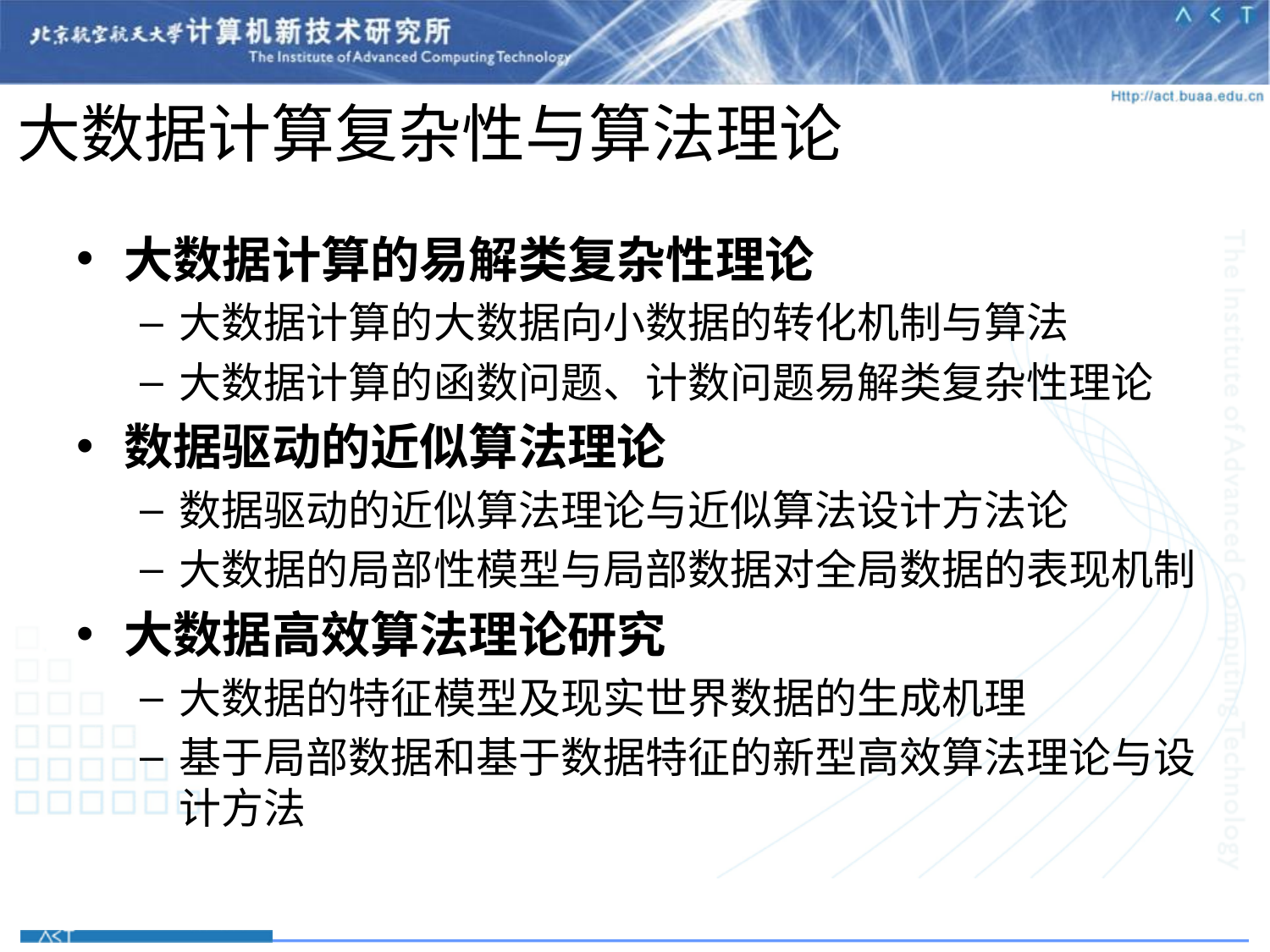

大数据计算复杂性与算法理论
大数据计算的易解类复杂性理论
大数据计算的大数据向小数据的转化机制与算法
大数据计算的函数问题、计数问题易解类复杂性理论
数据驱动的近似算法理论
数据驱动的近似算法理论与近似算法设计方法论
大数据的局部性模型与局部数据对全局数据的表现机制
大数据高效算法理论研究
大数据的特征模型及现实世界数据的生成机理
基于局部数据和基于数据特征的新型高效算法理论与设计方法